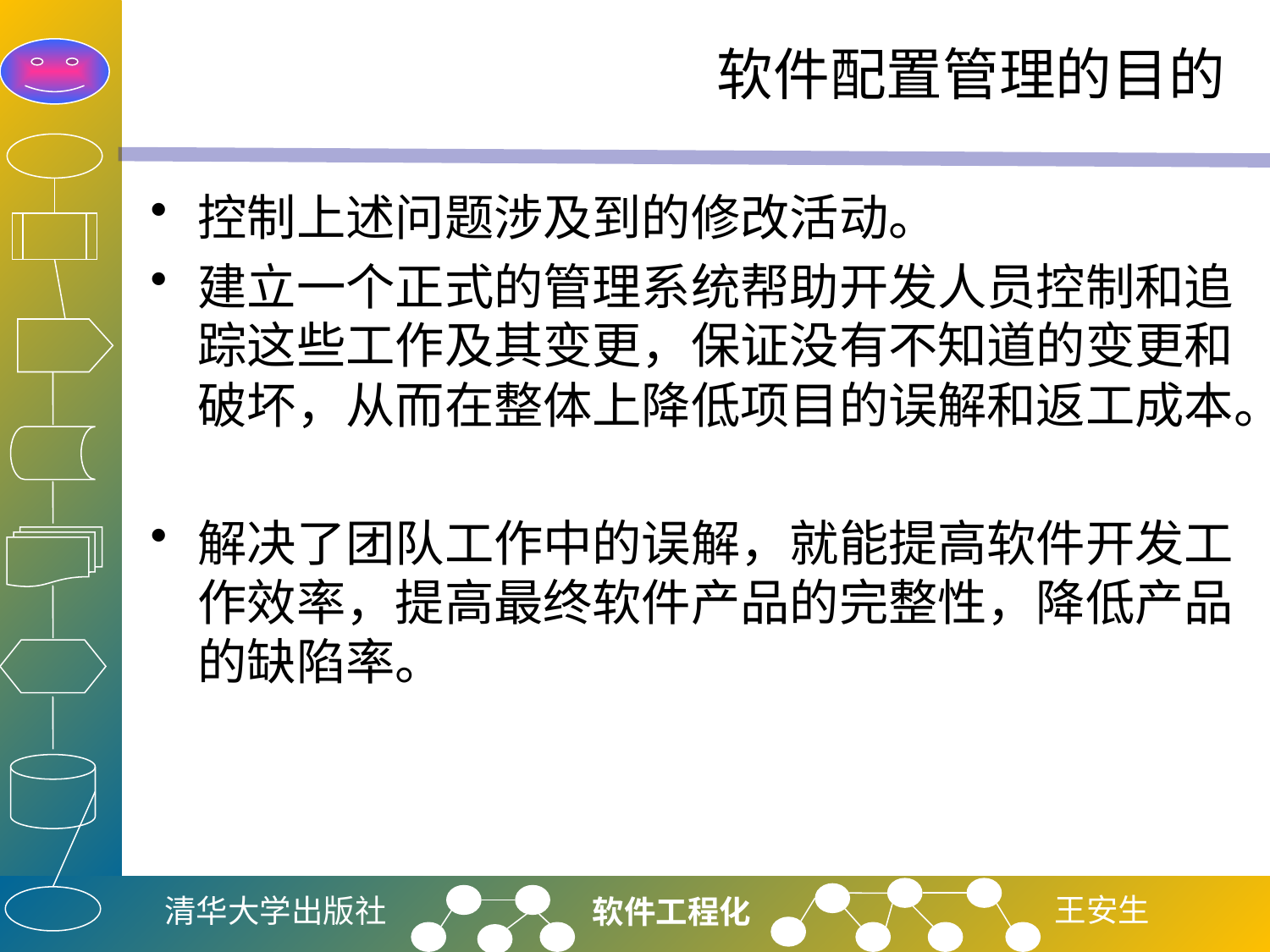

# 软件配置管理的目的
控制上述问题涉及到的修改活动。
建立一个正式的管理系统帮助开发人员控制和追踪这些工作及其变更，保证没有不知道的变更和破坏，从而在整体上降低项目的误解和返工成本。

解决了团队工作中的误解，就能提高软件开发工作效率，提高最终软件产品的完整性，降低产品的缺陷率。